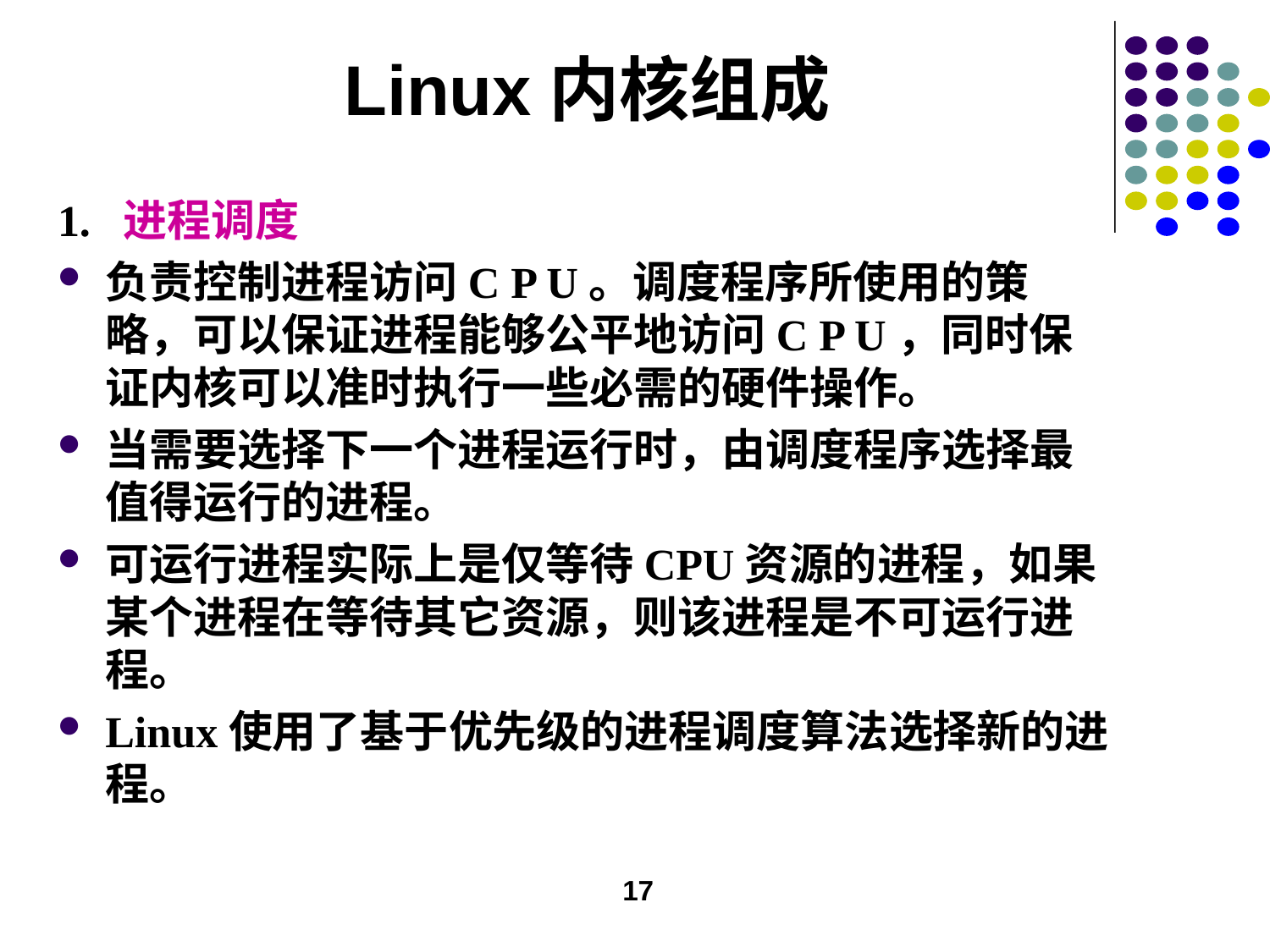

# Linux内核组成
1.  进程调度
负责控制进程访问C P U。调度程序所使用的策略，可以保证进程能够公平地访问C P U，同时保证内核可以准时执行一些必需的硬件操作。
当需要选择下一个进程运行时，由调度程序选择最值得运行的进程。
可运行进程实际上是仅等待CPU资源的进程，如果某个进程在等待其它资源，则该进程是不可运行进程。
Linux使用了基于优先级的进程调度算法选择新的进程。
17